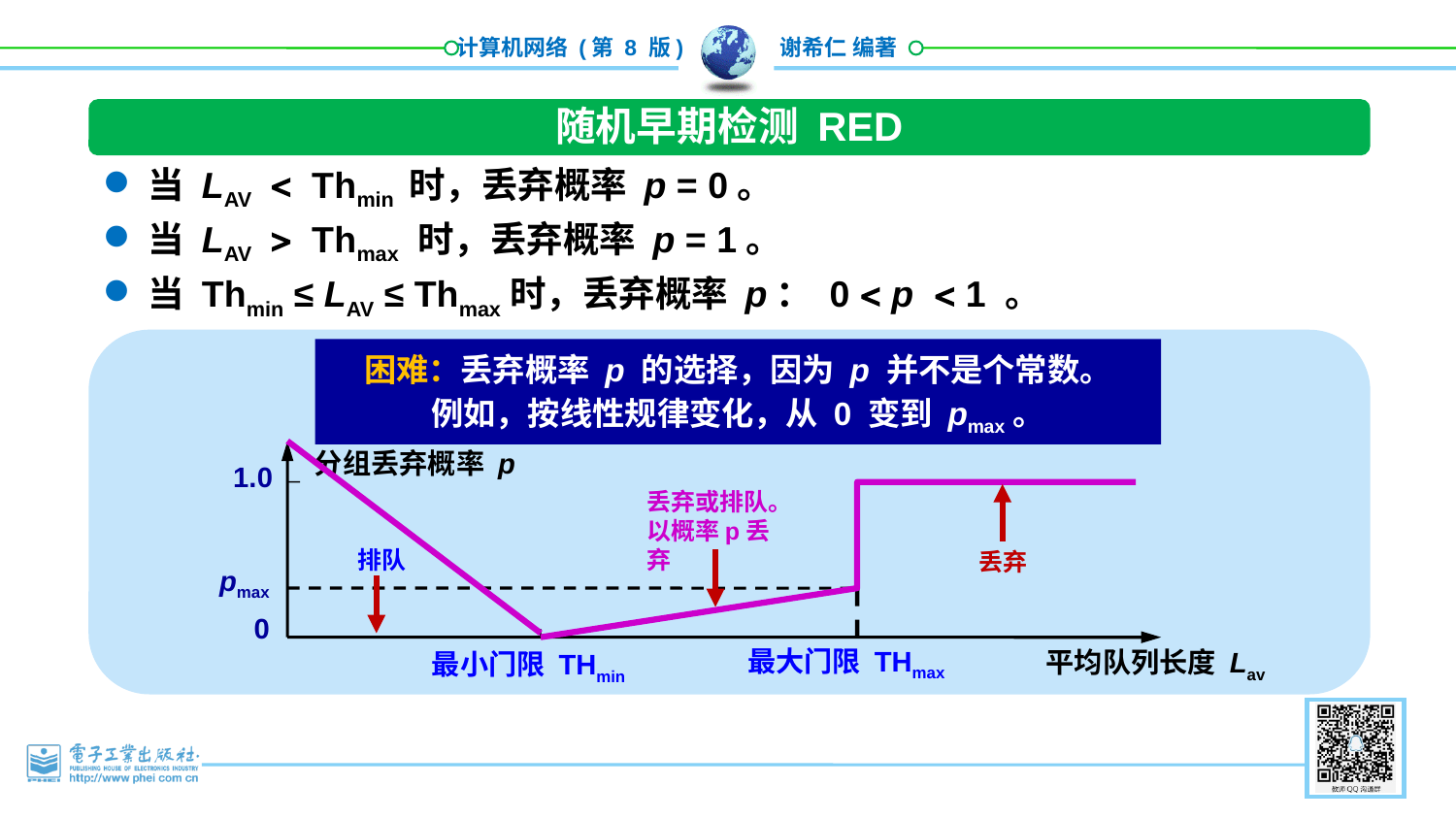

随机早期检测 RED

当 LAV  <  Thmin 时，丢弃概率 p = 0。
当 LAV  >  Thmax 时，丢弃概率 p = 1。
当 Thmin ≤ LAV ≤ Thmax时，丢弃概率 p： 0 < p  < 1 。

困难：丢弃概率 p 的选择，因为 p 并不是个常数。
例如，按线性规律变化，从 0 变到 pmax。
分组丢弃概率 p
1.0

丢弃或排队。以概率p丢弃

排队

丢弃
pmax

0

最大门限 THmax

平均队列长度 Lav
最小门限 THmin